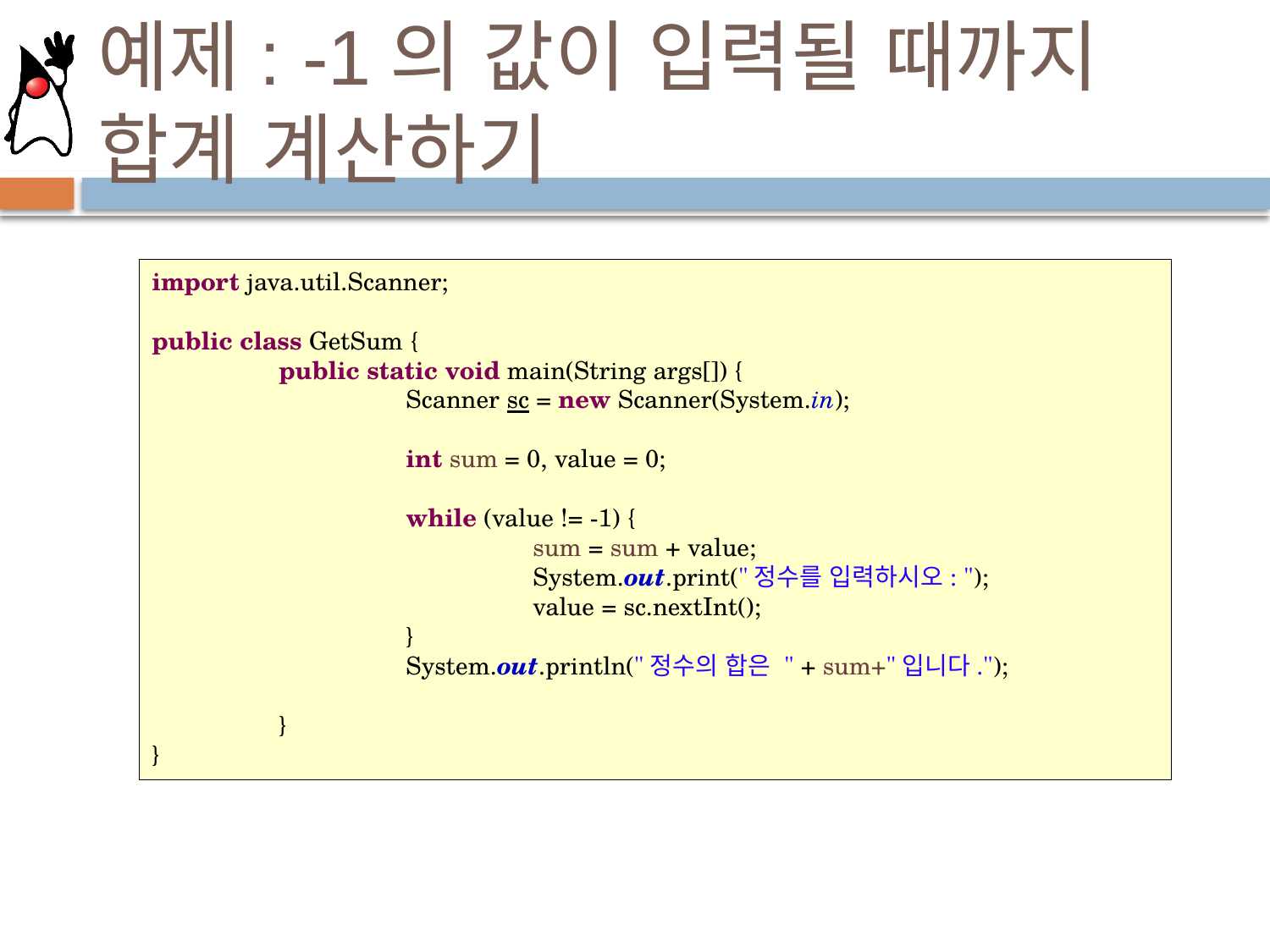

# 예제: -1의 값이 입력될 때까지 합계 계산하기
import java.util.Scanner;

public class GetSum {
	public static void main(String args[]) {
		Scanner sc = new Scanner(System.in);

		int sum = 0, value = 0;

		while (value != -1) {
			sum = sum + value;
			System.out.print("정수를 입력하시오: ");
			value = sc.nextInt();
		}
		System.out.println("정수의 합은 " + sum+"입니다.");

	}
}